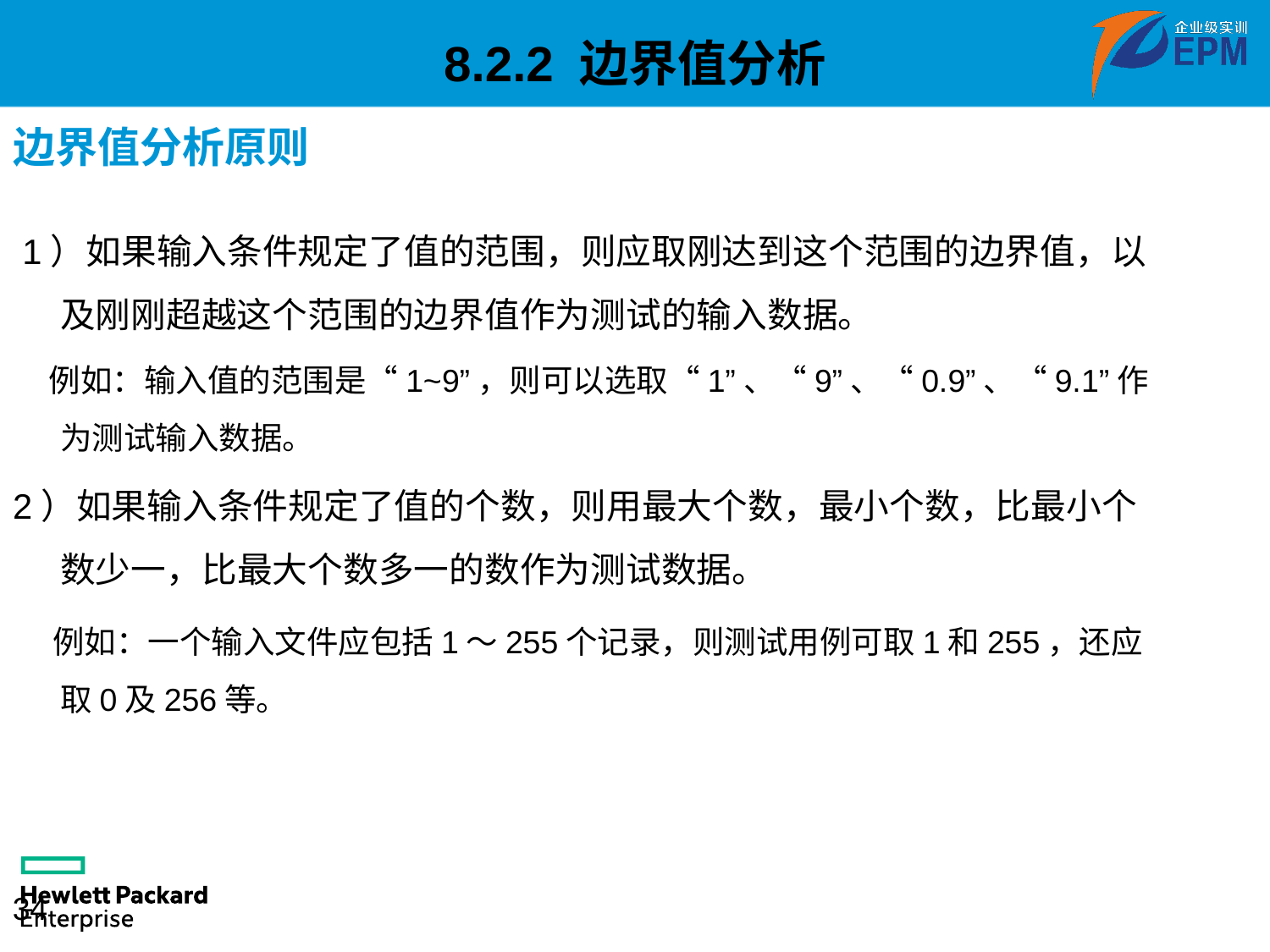

8.2.2 边界值分析
边界值分析原则
 1）如果输入条件规定了值的范围，则应取刚达到这个范围的边界值，以及刚刚超越这个范围的边界值作为测试的输入数据。
    例如：输入值的范围是“1~9”，则可以选取“1”、“9”、“0.9”、“9.1”作为测试输入数据。
2）如果输入条件规定了值的个数，则用最大个数，最小个数，比最小个数少一，比最大个数多一的数作为测试数据。
    例如：一个输入文件应包括1～255个记录，则测试用例可取1和255，还应取0及256等。

34